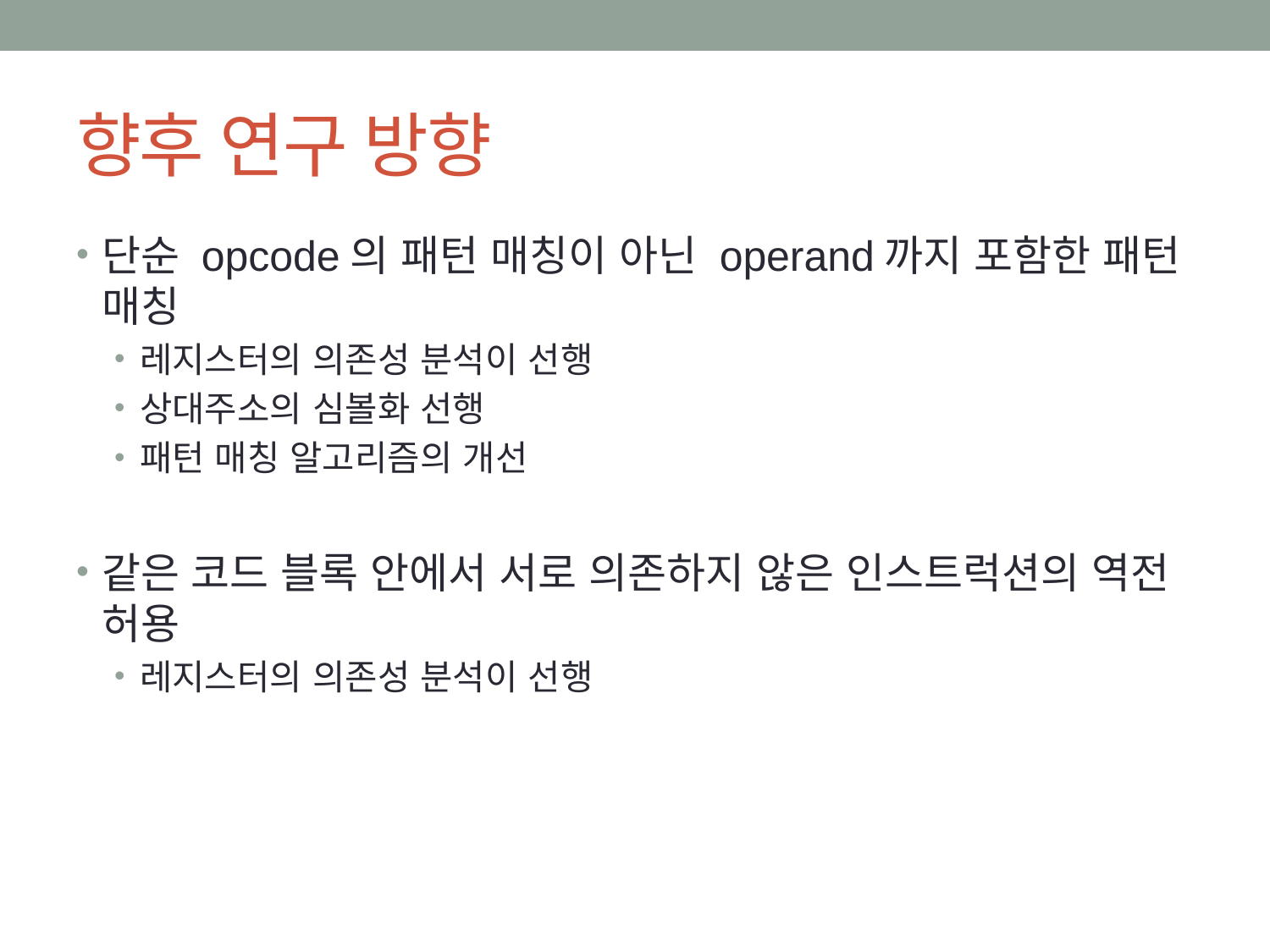

# 향후 연구 방향
단순 opcode의 패턴 매칭이 아닌 operand까지 포함한 패턴 매칭
레지스터의 의존성 분석이 선행
상대주소의 심볼화 선행
패턴 매칭 알고리즘의 개선

같은 코드 블록 안에서 서로 의존하지 않은 인스트럭션의 역전 허용
레지스터의 의존성 분석이 선행